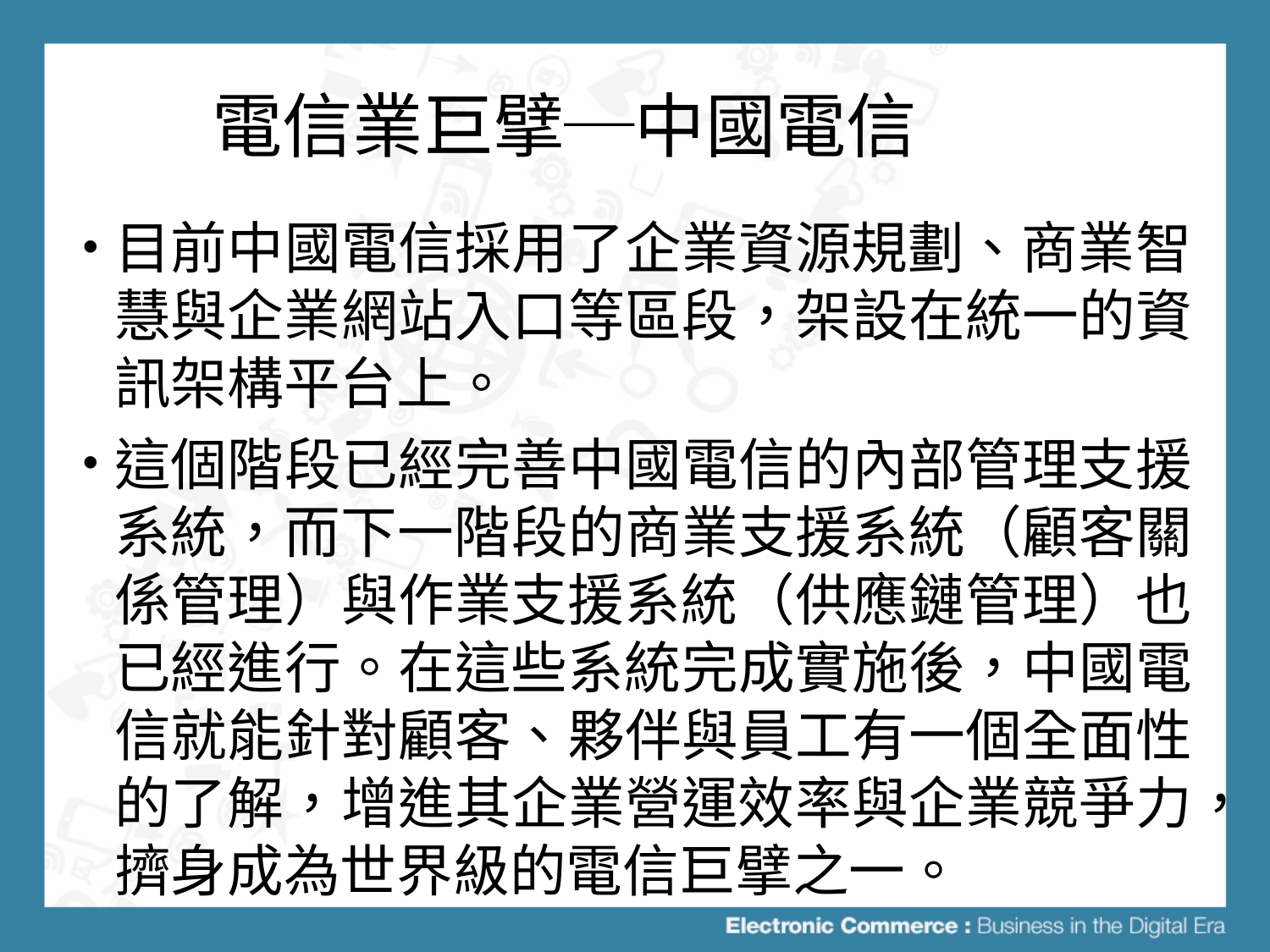

# 電信業巨擘─中國電信
目前中國電信採用了企業資源規劃、商業智慧與企業網站入口等區段，架設在統一的資訊架構平台上。
這個階段已經完善中國電信的內部管理支援系統，而下一階段的商業支援系統（顧客關係管理）與作業支援系統（供應鏈管理）也已經進行。在這些系統完成實施後，中國電信就能針對顧客、夥伴與員工有一個全面性的了解，增進其企業營運效率與企業競爭力，擠身成為世界級的電信巨擘之一。